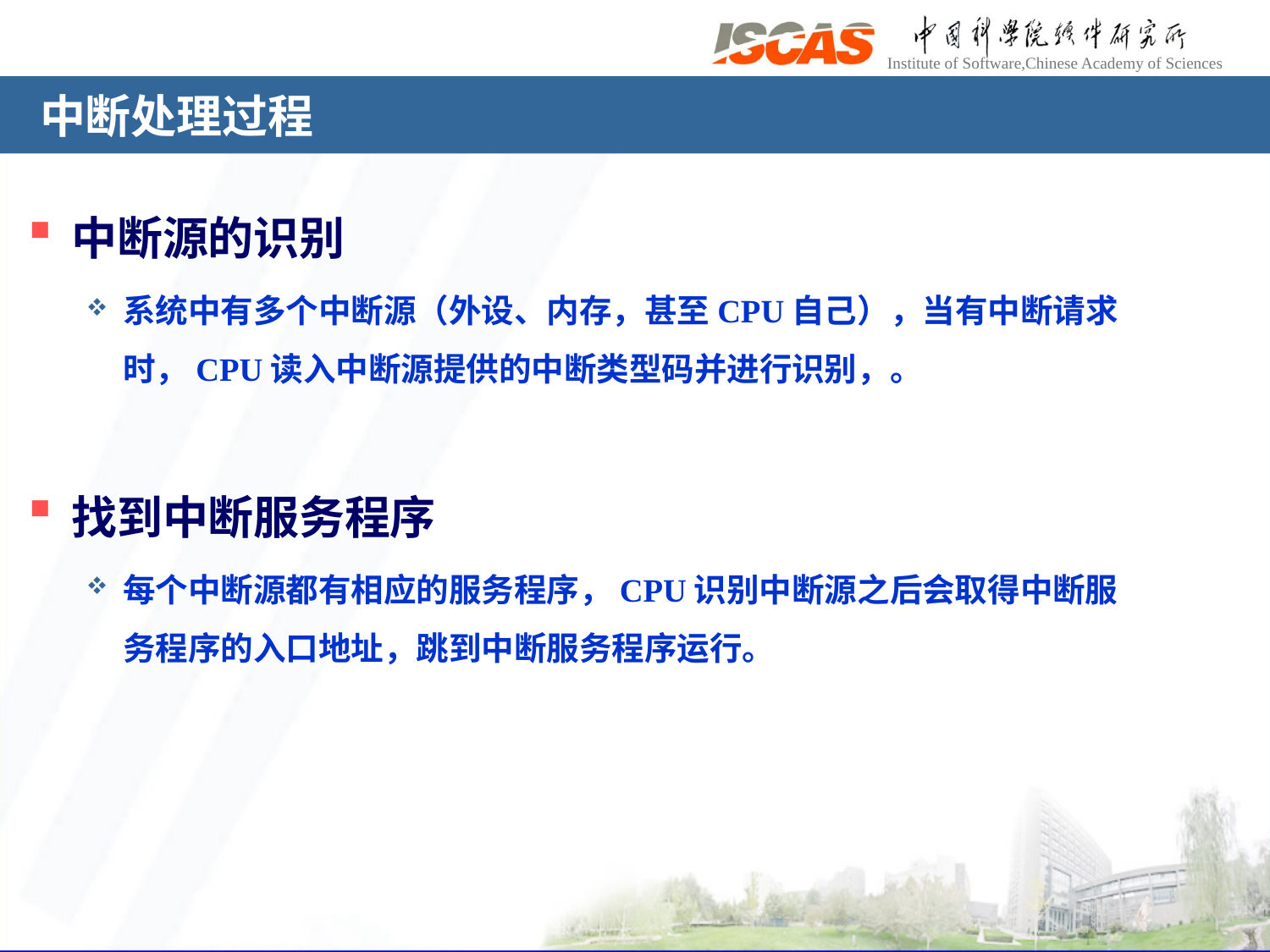

# 中断处理过程
中断源的识别
系统中有多个中断源（外设、内存，甚至CPU自己），当有中断请求时，CPU读入中断源提供的中断类型码并进行识别，。

找到中断服务程序
每个中断源都有相应的服务程序，CPU识别中断源之后会取得中断服务程序的入口地址，跳到中断服务程序运行。